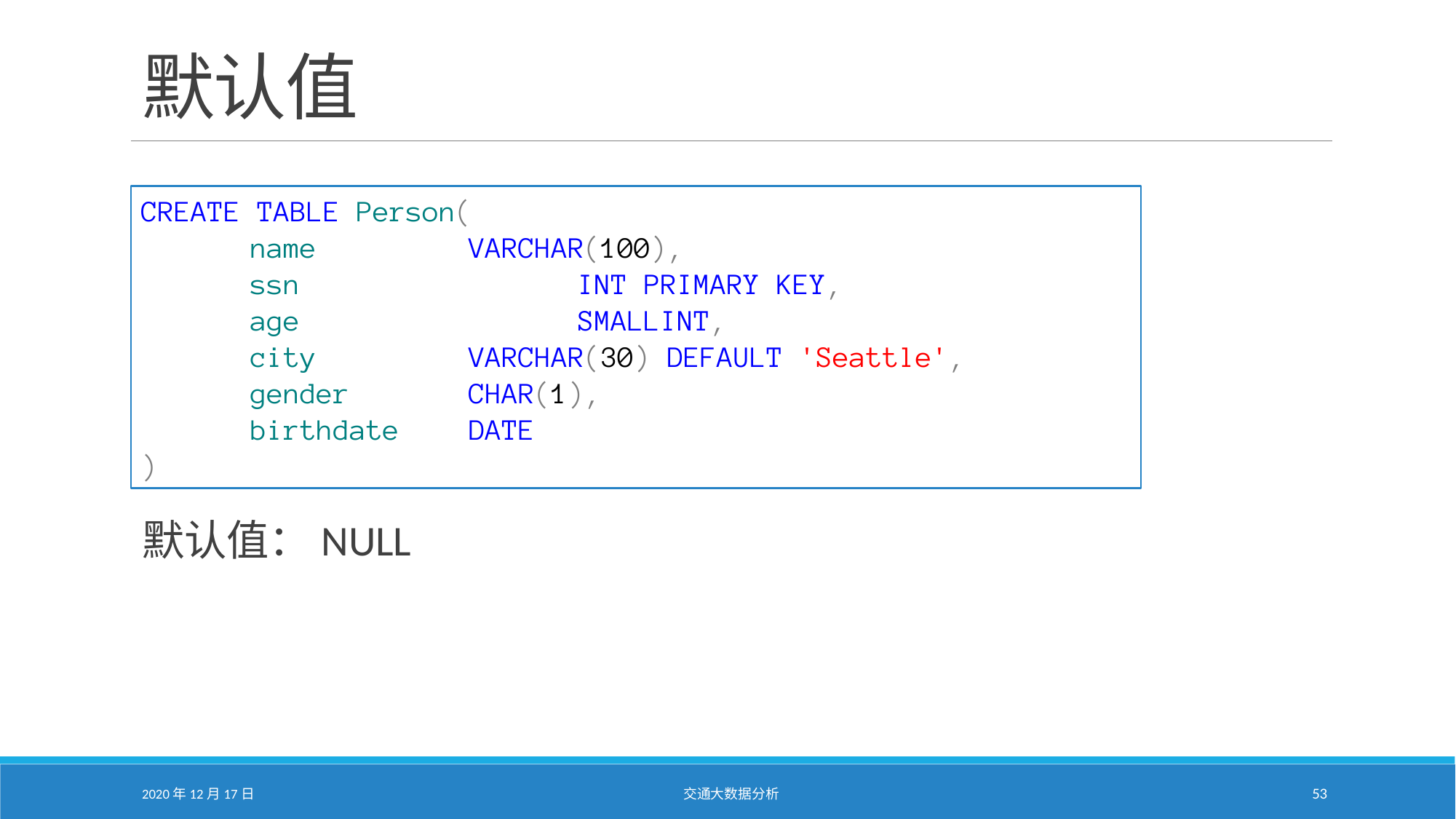

# 默认值
CREATE TABLE Person(
	name		VARCHAR(100),
	ssn			INT PRIMARY KEY,
	age			SMALLINT,
	city		VARCHAR(30) DEFAULT 'Seattle',
	gender		CHAR(1),
	birthdate	DATE
)
默认值：NULL
2020年12月17日
交通大数据分析
53